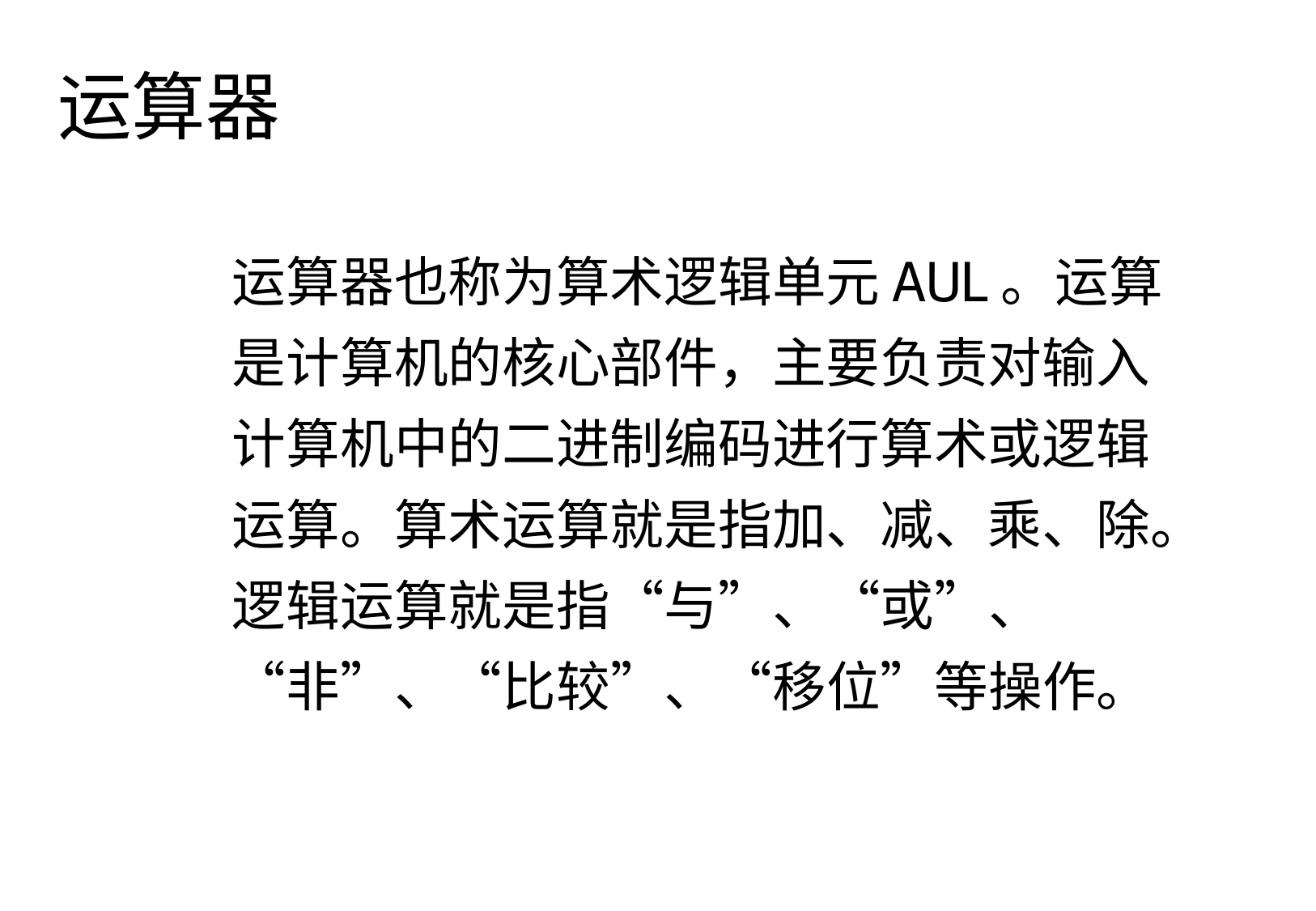

运算器
	运算器也称为算术逻辑单元AUL。运算是计算机的核心部件，主要负责对输入计算机中的二进制编码进行算术或逻辑运算。算术运算就是指加、减、乘、除。逻辑运算就是指“与”、“或”、“非”、“比较”、“移位”等操作。